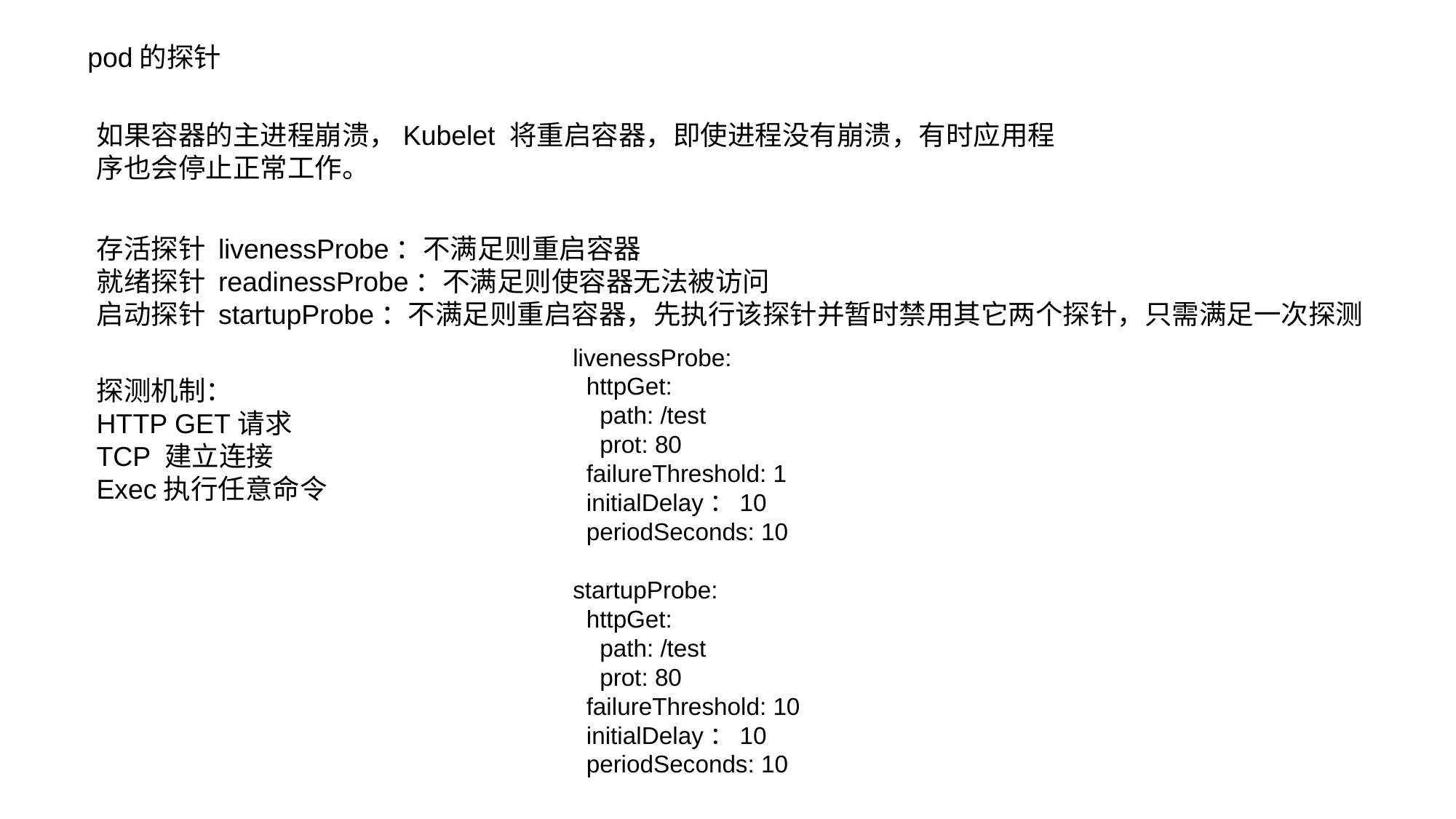

pod的探针
如果容器的主进程崩溃，Kubelet 将重启容器，即使进程没有崩溃，有时应用程序也会停止正常工作。
存活探针 livenessProbe：不满足则重启容器
就绪探针 readinessProbe：不满足则使容器无法被访问
启动探针 startupProbe：不满足则重启容器，先执行该探针并暂时禁用其它两个探针，只需满足一次探测
livenessProbe:
  httpGet:
    path: /test
    prot: 80
  failureThreshold: 1
  initialDelay：10
  periodSeconds: 10

startupProbe:
  httpGet:
    path: /test
    prot: 80
  failureThreshold: 10
  initialDelay：10
  periodSeconds: 10
探测机制：
HTTP GET请求
TCP 建立连接
Exec执行任意命令